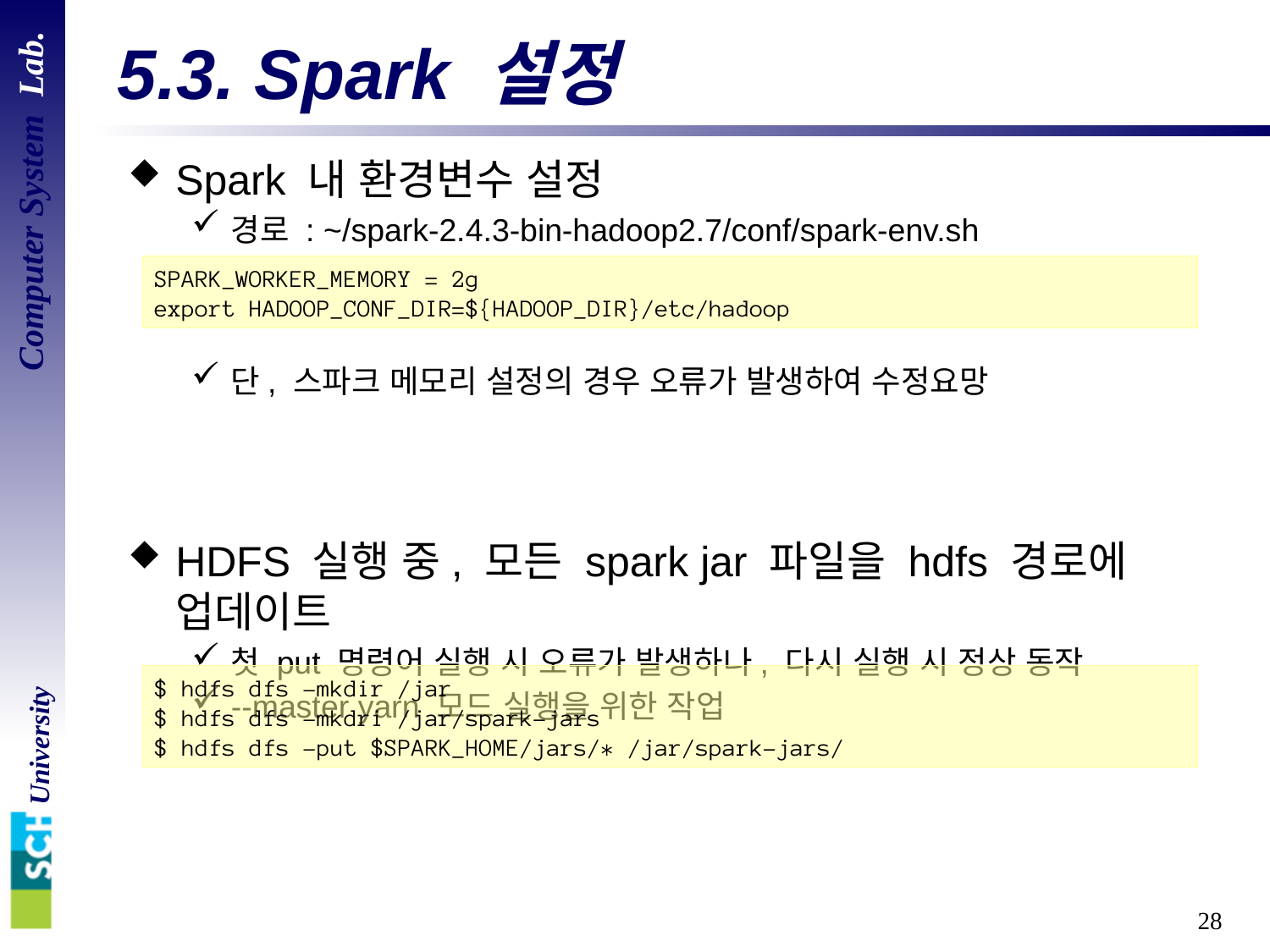

# 5.3. Spark 설정
Spark 내 환경변수 설정
경로 : ~/spark-2.4.3-bin-hadoop2.7/conf/spark-env.sh

단, 스파크 메모리 설정의 경우 오류가 발생하여 수정요망

HDFS 실행 중, 모든 spark jar 파일을 hdfs 경로에 업데이트
첫 put 명령어 실행 시 오류가 발생하나, 다시 실행 시 정상 동작
--master yarn 모드 실행을 위한 작업

SPARK_WORKER_MEMORY = 2g
export HADOOP_CONF_DIR=${HADOOP_DIR}/etc/hadoop
$ hdfs dfs –mkdir /jar
$ hdfs dfs –mkdri /jar/spark-jars
$ hdfs dfs –put $SPARK_HOME/jars/* /jar/spark-jars/